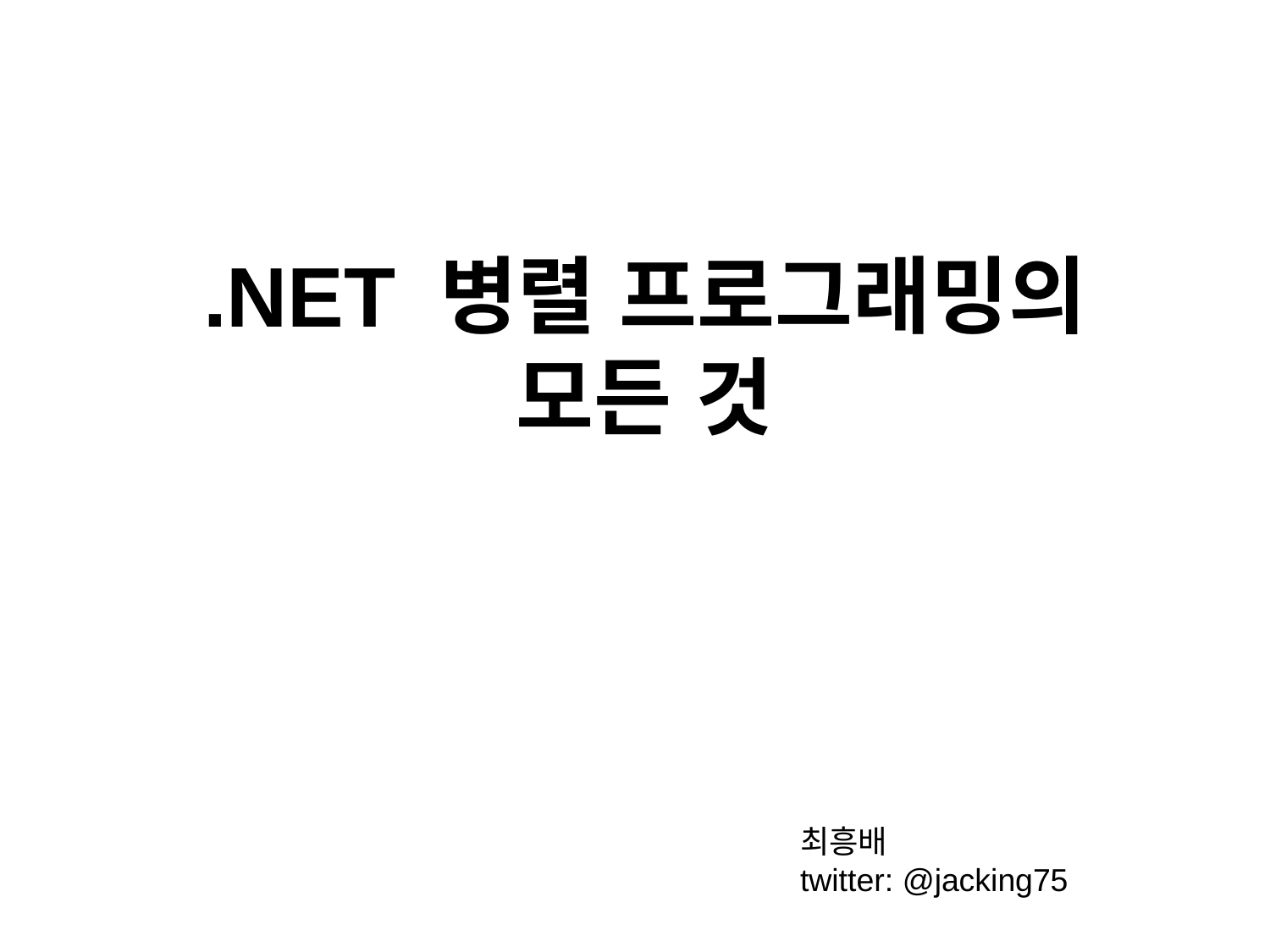

.NET 병렬 프로그래밍의 모든 것
최흥배
twitter: @jacking75